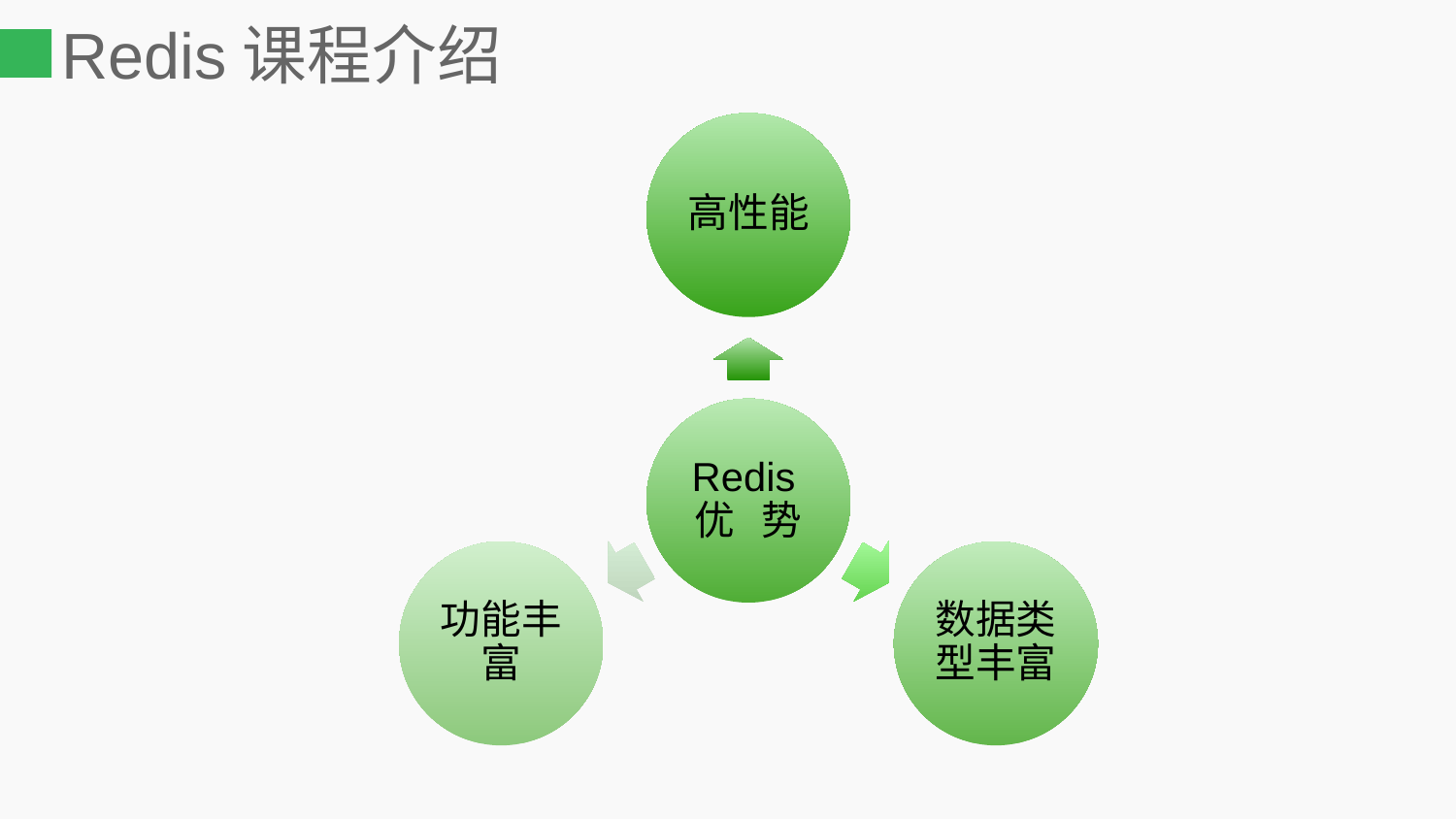

# Redis课程介绍
Redis优   势

高性能

数据类型丰富

功能丰富